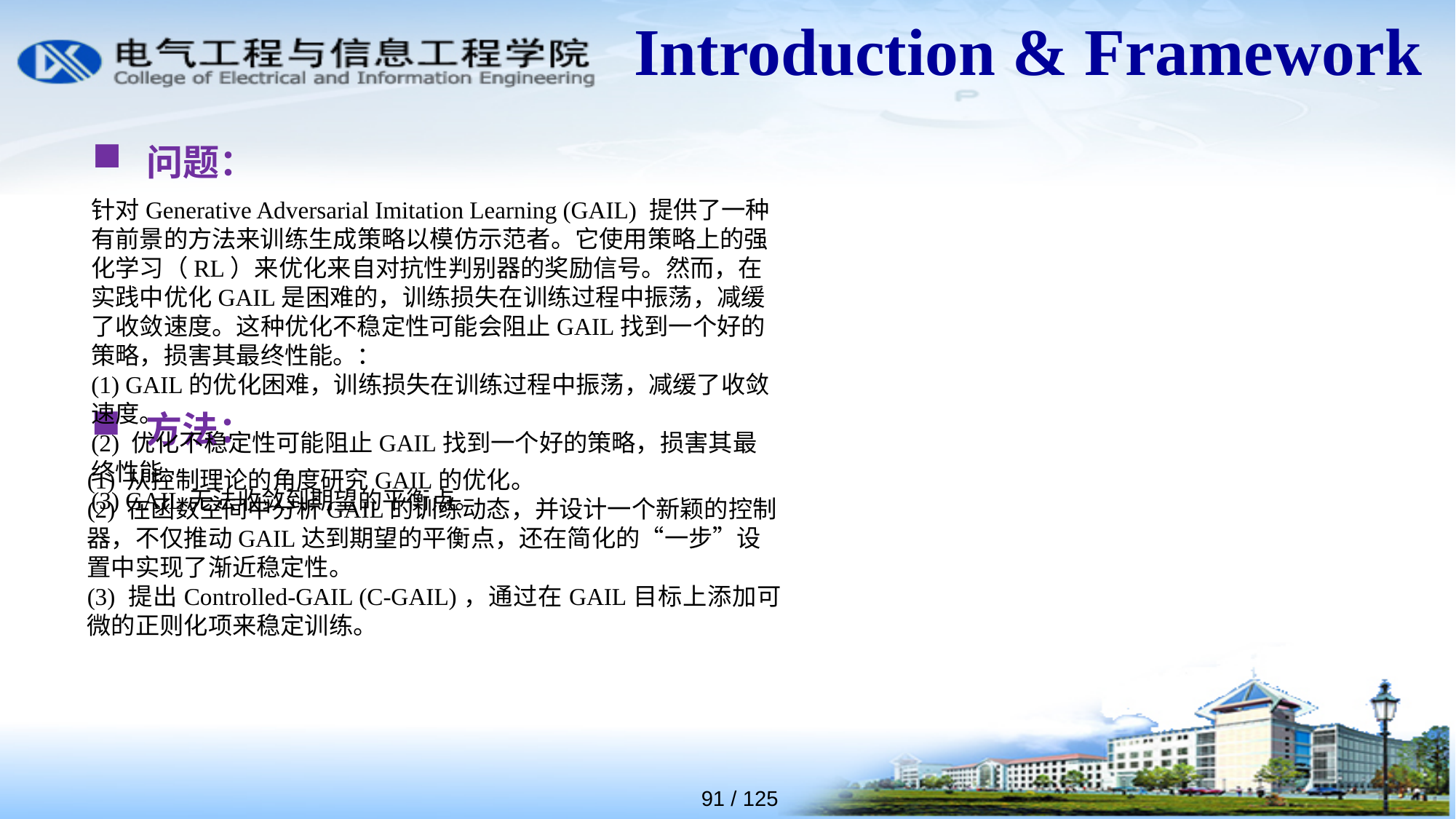

Introduction & Framework
问题：
针对Generative Adversarial Imitation Learning (GAIL) 提供了一种有前景的方法来训练生成策略以模仿示范者。它使用策略上的强化学习（RL）来优化来自对抗性判别器的奖励信号。然而，在实践中优化GAIL是困难的，训练损失在训练过程中振荡，减缓了收敛速度。这种优化不稳定性可能会阻止GAIL找到一个好的策略，损害其最终性能。：
(1) GAIL的优化困难，训练损失在训练过程中振荡，减缓了收敛速度。
(2) 优化不稳定性可能阻止GAIL找到一个好的策略，损害其最终性能。
(3) GAIL无法收敛到期望的平衡点。
方法：
(1) 从控制理论的角度研究GAIL的优化。
(2) 在函数空间中分析GAIL的训练动态，并设计一个新颖的控制器，不仅推动GAIL达到期望的平衡点，还在简化的“一步”设置中实现了渐近稳定性。
(3) 提出Controlled-GAIL (C-GAIL)，通过在GAIL目标上添加可微的正则化项来稳定训练。
91 / 125